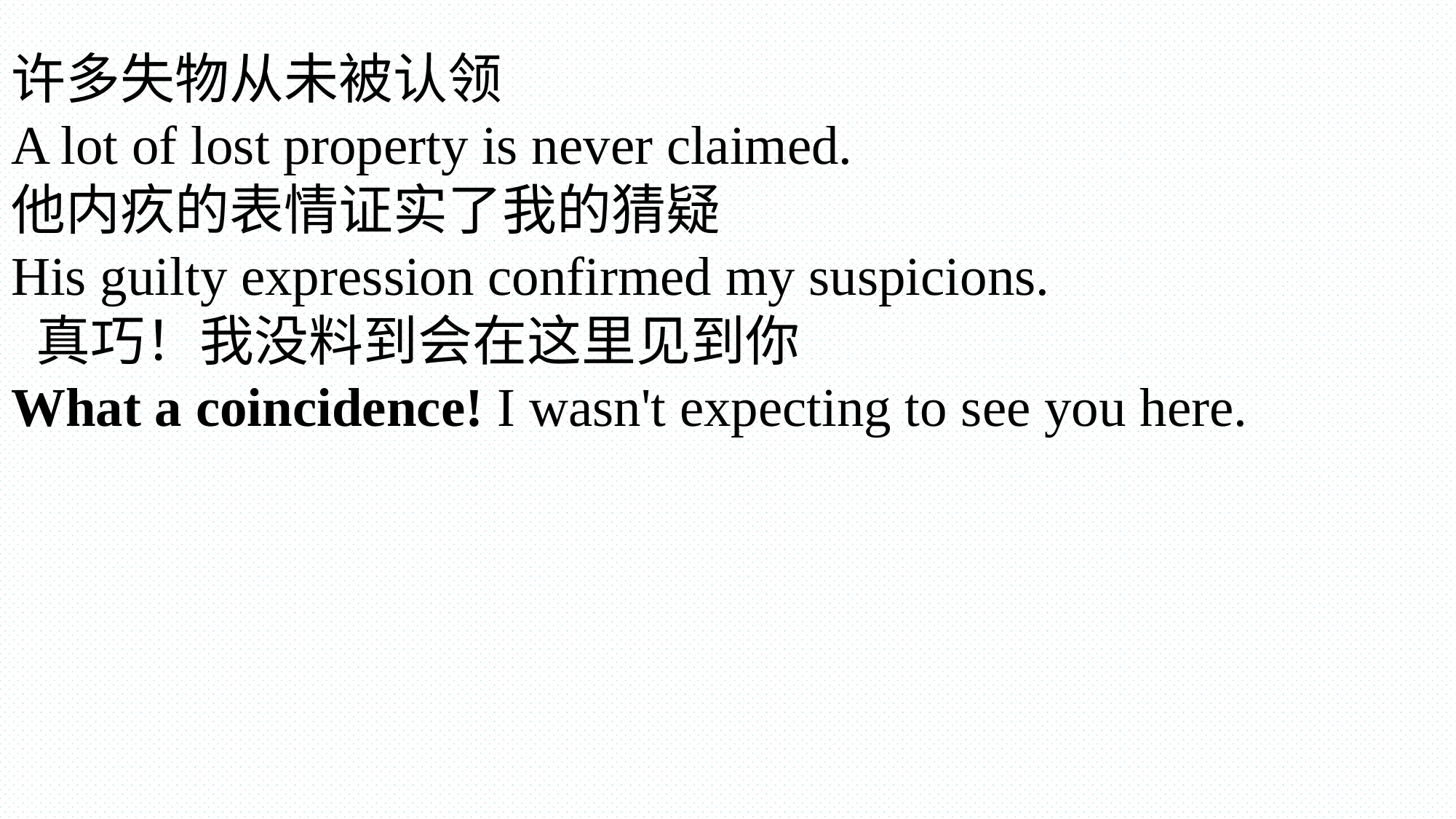

许多失物从未被认领
A lot of lost property is never claimed.
他内疚的表情证实了我的猜疑
His guilty expression confirmed my suspicions.
 真巧！我没料到会在这里见到你
What a coincidence! I wasn't expecting to see you here.